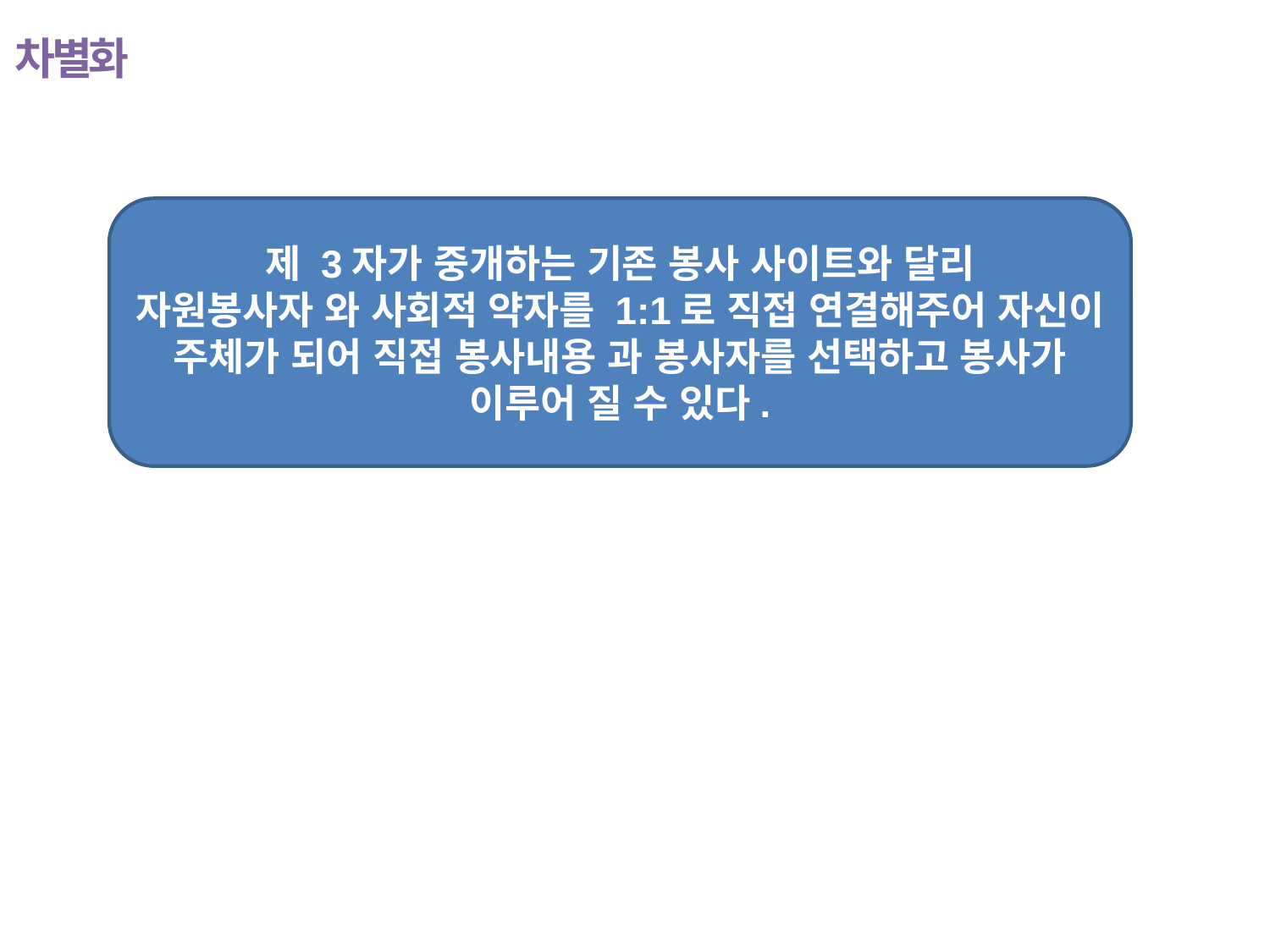

차별화
제 3자가 중개하는 기존 봉사 사이트와 달리
자원봉사자 와 사회적 약자를 1:1로 직접 연결해주어 자신이 주체가 되어 직접 봉사내용 과 봉사자를 선택하고 봉사가 이루어 질 수 있다.